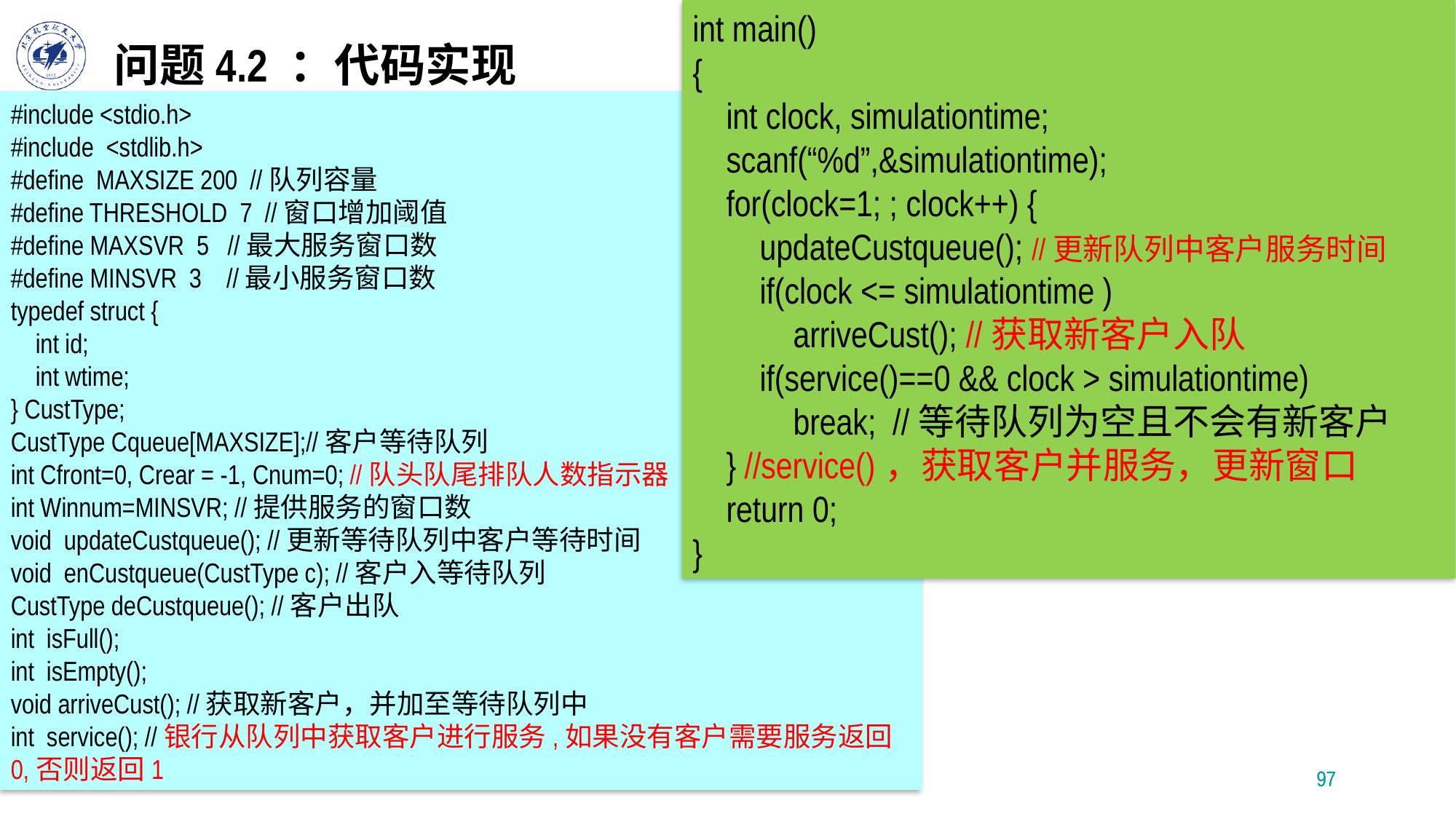

int main()
{
    int clock, simulationtime;
    scanf(“%d”,&simulationtime);
    for(clock=1; ; clock++) {
        updateCustqueue(); //更新队列中客户服务时间
        if(clock <= simulationtime )
            arriveCust(); //获取新客户入队
        if(service()==0 && clock > simulationtime)
            break;  //等待队列为空且不会有新客户
    } //service()，获取客户并服务，更新窗口
    return 0;
}
# 问题4.2 ：代码实现
#include <stdio.h>
#include  <stdlib.h>
#define  MAXSIZE 200  //队列容量
#define THRESHOLD  7  //窗口增加阈值
#define MAXSVR  5   //最大服务窗口数
#define MINSVR  3    //最小服务窗口数
typedef struct {
    int id;
    int wtime;
} CustType;
CustType Cqueue[MAXSIZE];//客户等待队列
int Cfront=0, Crear = -1, Cnum=0; //队头队尾排队人数指示器
int Winnum=MINSVR; //提供服务的窗口数
void  updateCustqueue(); //更新等待队列中客户等待时间
void  enCustqueue(CustType c); //客户入等待队列
CustType deCustqueue(); //客户出队
int  isFull();
int  isEmpty();
void arriveCust(); //获取新客户，并加至等待队列中
int  service(); //银行从队列中获取客户进行服务,如果没有客户需要服务返回0,否则返回1
97
97